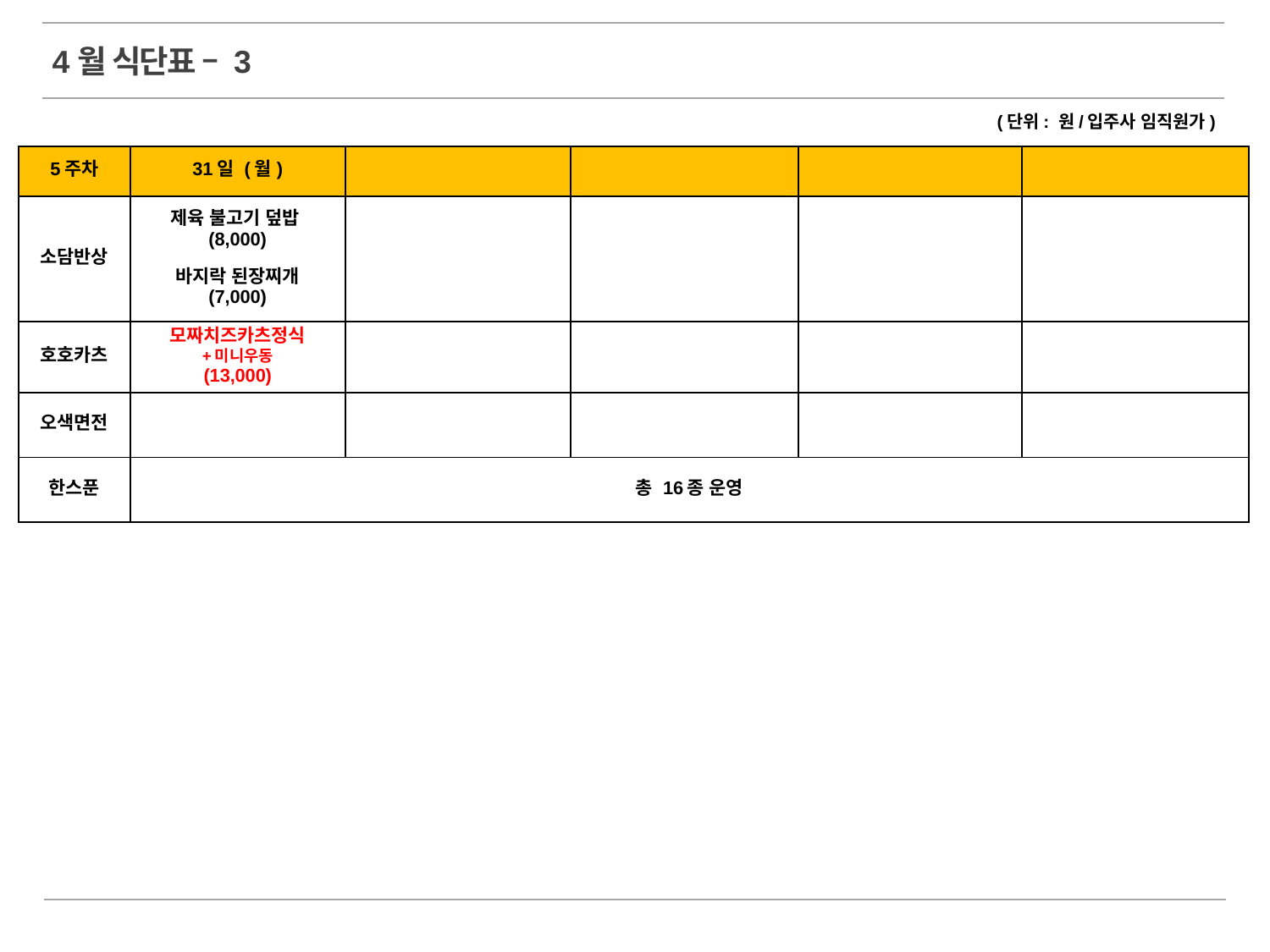

4월 식단표 – 3
(단위: 원/입주사 임직원가)
| 5주차 | 31일 (월) |  |  |  |  |
| --- | --- | --- | --- | --- | --- |
| 소담반상 | 제육 불고기 덮밥(8,000) 바지락 된장찌개 (7,000) |  |  |  |  |
| 호호카츠 | 모짜치즈카츠정식 +미니우동 (13,000) |  |  |  |  |
| 오색면전 |  |  |  |  |  |
| 한스푼 | 총 16종 운영 |  |  |  |  |